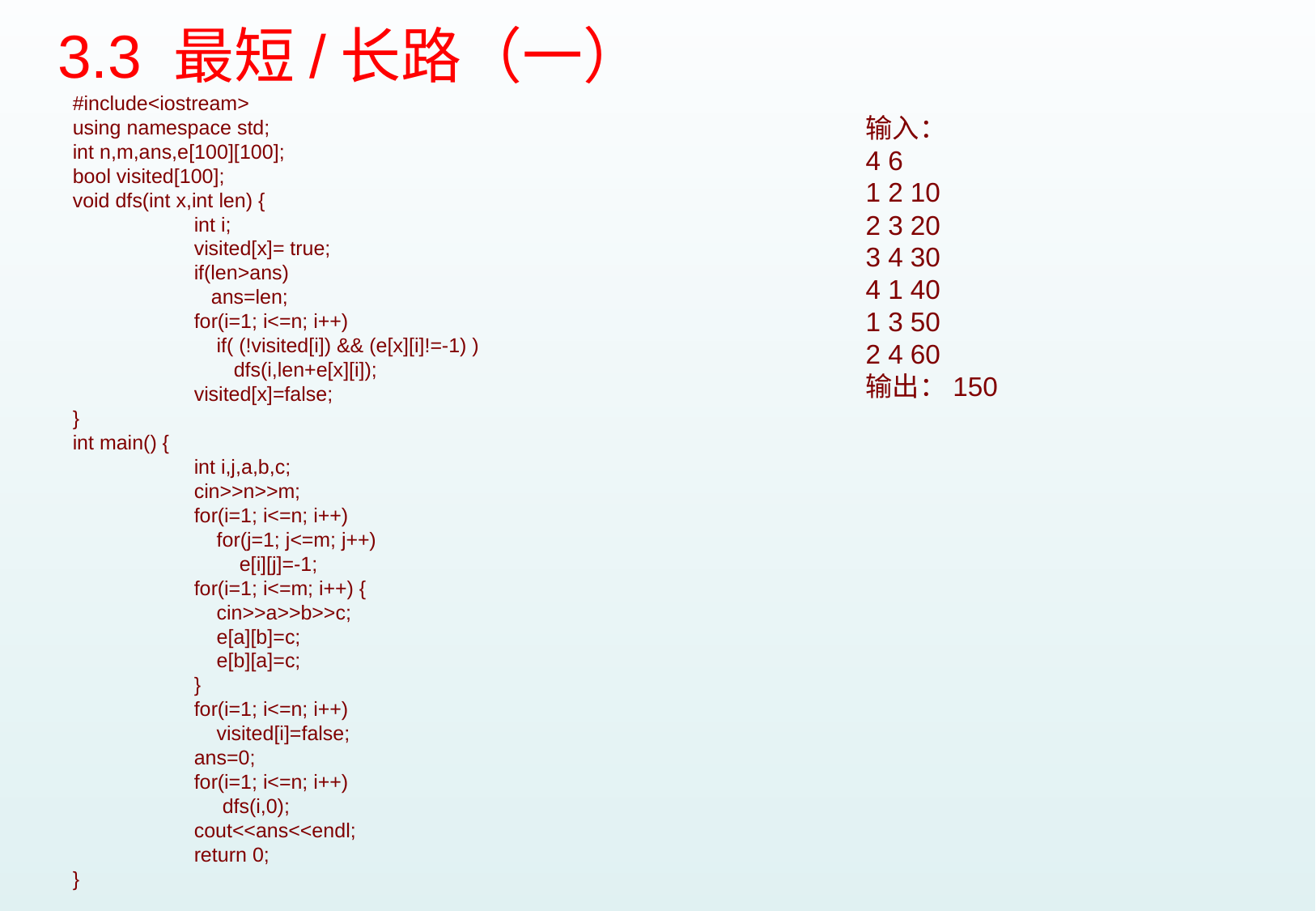

一、时空间复杂度（对渐进复杂度的理解）
07：19
08：
09：
10：
11：6
12：11、20
13：7、15、19
14：
15：10
16：14

二、算法（还是以考察算法的时间复杂度为主  排序+查找+最短路+最小最大生成）

07：20
08：5、10
09：8、19
10：13、17
11：7、9、17、19
12：5、7
13：3、9、14、16、17
14：7、12、14、15
15：11、12、14
16：13、15、18

三、数据结构（链表、队列、栈、树、图、哈希表）
07：2、7、9、14
08：4、6、8、16、18
09：5、6、7、9、16、17、18
10：7、9、11、15、19
11：3、5、11
12：12、13、15、16
13：5、6、8、11、18
14：6、11、13、19
15：5、6、7、8、9、13、19、20
16：5、6、7、8、12

四、逻辑运算
07：6、11、12
08：13
09：
10：3
11：12
12：17
13：
14：16
15：
16：

五、二进制编码、进制转换、奇怪的数学题
07：5、8、13
08：3、7、15
09：3、4
10：1、2、5、14
11：1、2、13、15、18
12：18
13：1、2、13
14：2、3、9、10、20
15：1、3、4
16：2、3、4、10、11、19

六、计算机知识（计算机发展历史、大学计算机专业课（计组+操作系统+网络）、联赛规则和历史）
07：1、3、4、10、15、16、17、18
08：1、2、9、11、12、14、17、19、20
09：1、2、10、11、12、13、14、15、20
10：4、6、8、10、12、16、18、20
11：4、8、10、14、16、20
12：1、2、3、4、6、8、9、10、14、19
13：4、10、12、20
14：1、4、5、8、17、18
15：2、15、16、17、18
16：1、9、16、17、20
3.3 最短/长路（一）

输入：
4 6
1 2 10
2 3 20
3 4 30
4 1 40
1 3 50
2 4 60
输出：150
#include<iostream>
using namespace std;
int n,m,ans,e[100][100];
bool visited[100];
void dfs(int x,int len) {
	int i;
	visited[x]= true;
	if(len>ans)
	   ans=len;
	for(i=1; i<=n; i++)
	    if( (!visited[i]) && (e[x][i]!=-1) )
	       dfs(i,len+e[x][i]);
	visited[x]=false;
}
int main() {
	int i,j,a,b,c;
	cin>>n>>m;
	for(i=1; i<=n; i++)
	    for(j=1; j<=m; j++)
	        e[i][j]=-1;
	for(i=1; i<=m; i++) {
	    cin>>a>>b>>c;
	    e[a][b]=c;
	    e[b][a]=c;
	}
	for(i=1; i<=n; i++)
	    visited[i]=false;
	ans=0;
	for(i=1; i<=n; i++)
	     dfs(i,0);
	cout<<ans<<endl;
	return 0;
}